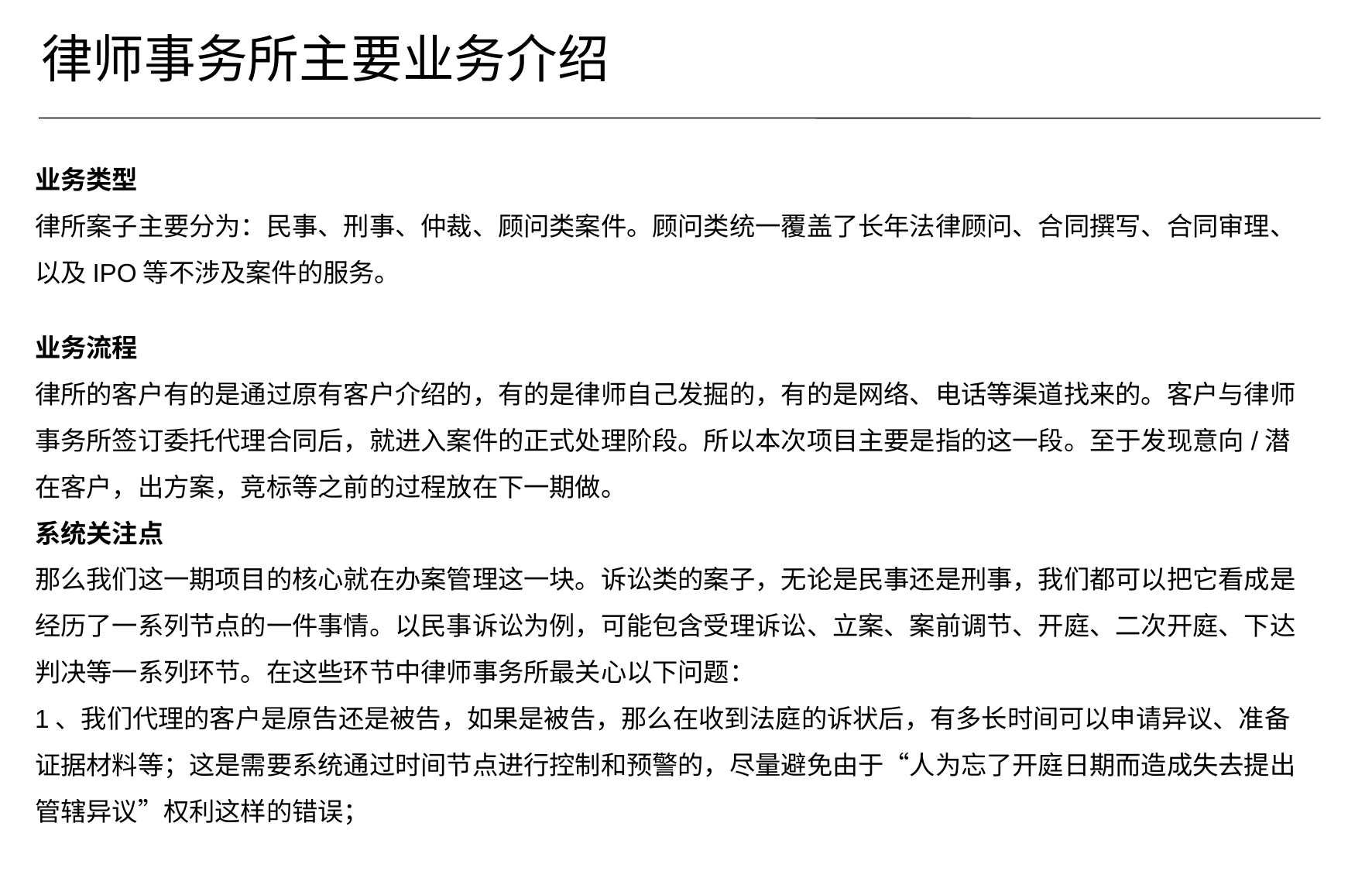

# 律师事务所主要业务介绍
业务类型
律所案子主要分为：民事、刑事、仲裁、顾问类案件。顾问类统一覆盖了长年法律顾问、合同撰写、合同审理、以及IPO等不涉及案件的服务。
业务流程
律所的客户有的是通过原有客户介绍的，有的是律师自己发掘的，有的是网络、电话等渠道找来的。客户与律师事务所签订委托代理合同后，就进入案件的正式处理阶段。所以本次项目主要是指的这一段。至于发现意向/潜在客户，出方案，竞标等之前的过程放在下一期做。
系统关注点
那么我们这一期项目的核心就在办案管理这一块。诉讼类的案子，无论是民事还是刑事，我们都可以把它看成是经历了一系列节点的一件事情。以民事诉讼为例，可能包含受理诉讼、立案、案前调节、开庭、二次开庭、下达判决等一系列环节。在这些环节中律师事务所最关心以下问题：
1、我们代理的客户是原告还是被告，如果是被告，那么在收到法庭的诉状后，有多长时间可以申请异议、准备证据材料等；这是需要系统通过时间节点进行控制和预警的，尽量避免由于“人为忘了开庭日期而造成失去提出管辖异议”权利这样的错误；